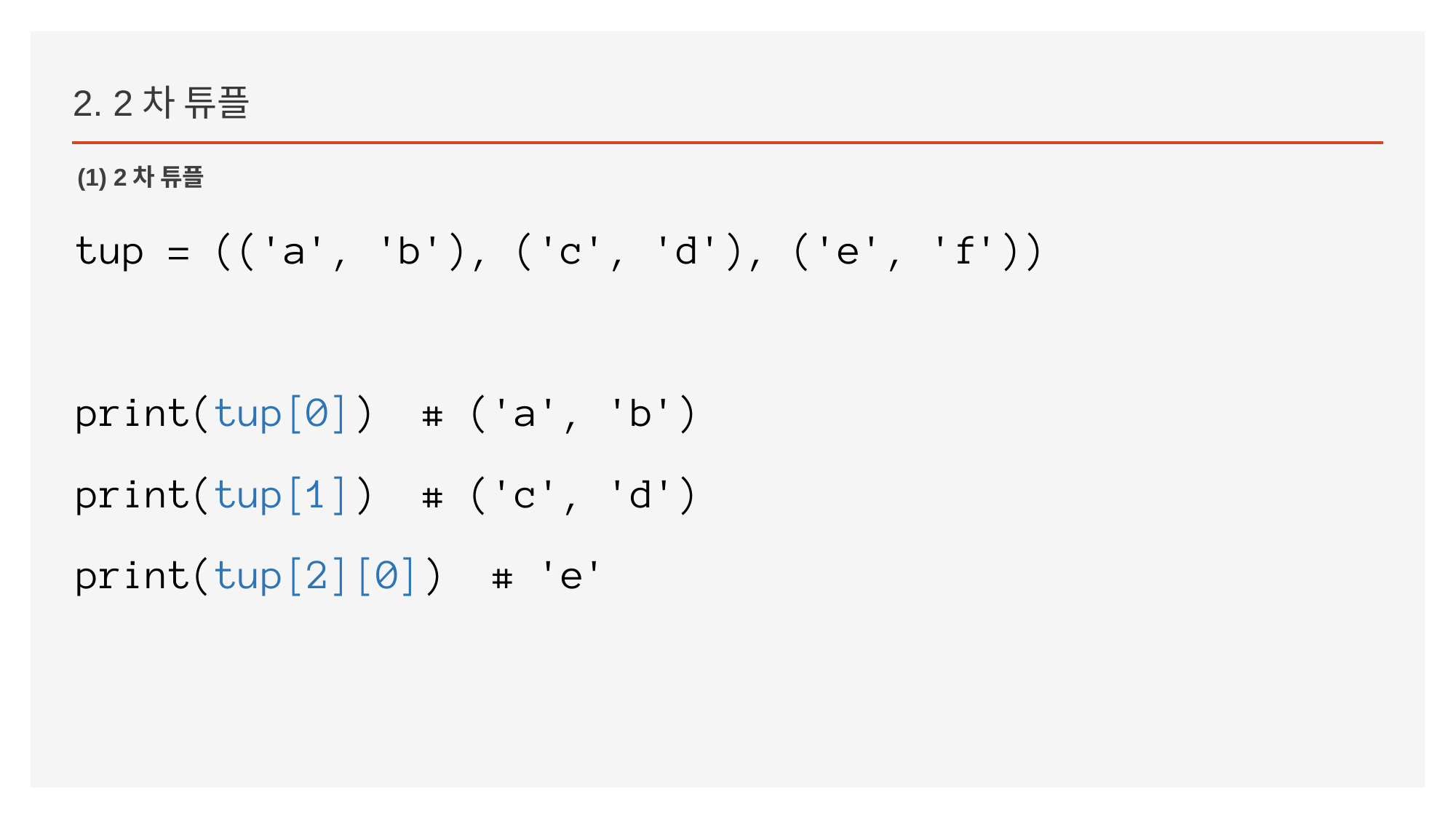

2. 2차 튜플
(1) 2차 튜플
tup = (('a', 'b'), ('c', 'd'), ('e', 'f'))

print(tup[0])  # ('a', 'b')
print(tup[1])  # ('c', 'd')
print(tup[2][0])  # 'e'